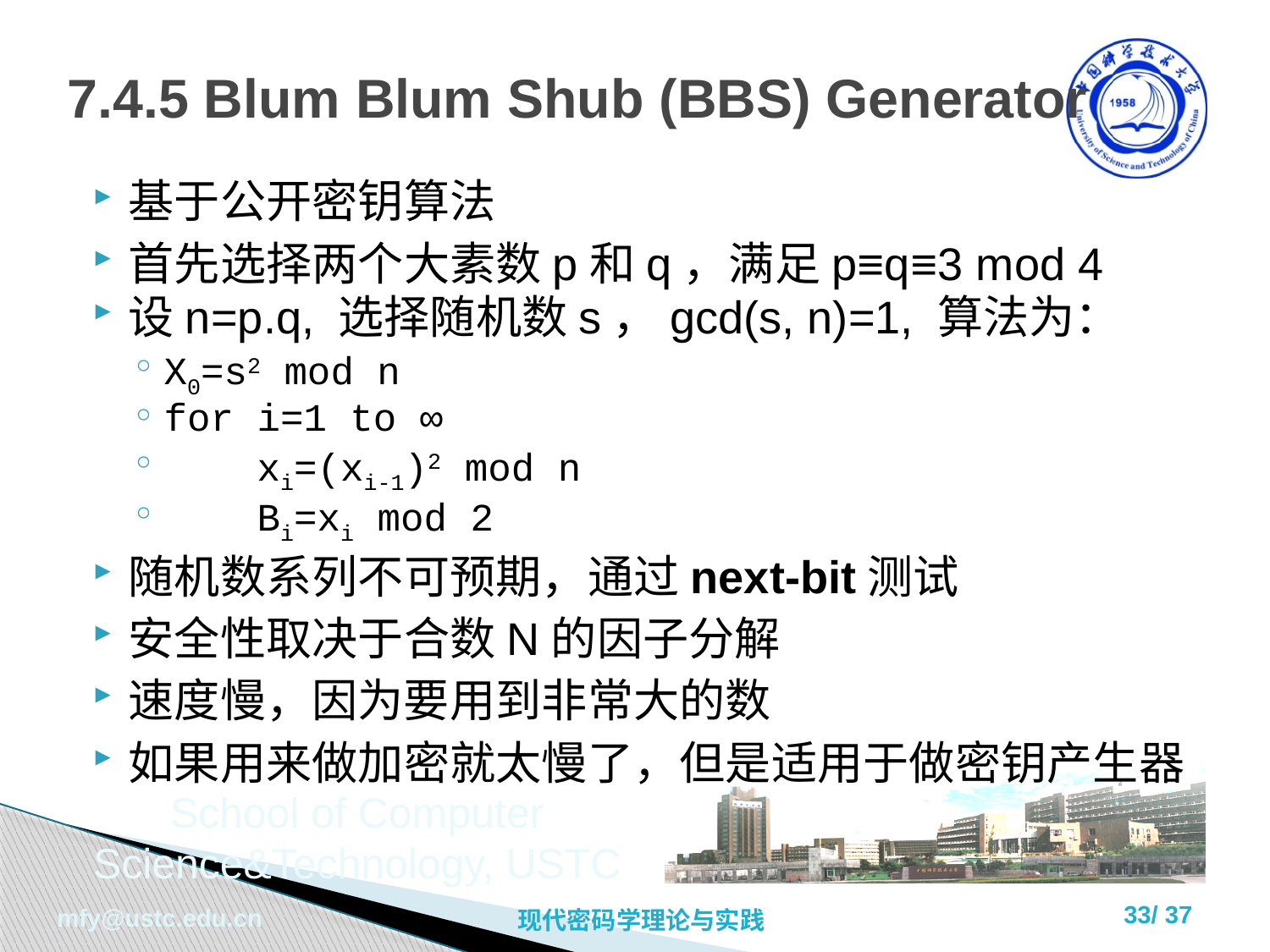

# 7.4.5 Blum Blum Shub (BBS) Generator
基于公开密钥算法
首先选择两个大素数p和q，满足p≡q≡3 mod 4
设n=p.q, 选择随机数s，gcd(s, n)=1, 算法为：
X0=s2 mod n
for i=1 to ∞
    xi=(xi-1)2 mod n
    Bi=xi mod 2
随机数系列不可预期，通过next-bit测试
安全性取决于合数N的因子分解
速度慢，因为要用到非常大的数
如果用来做加密就太慢了，但是适用于做密钥产生器